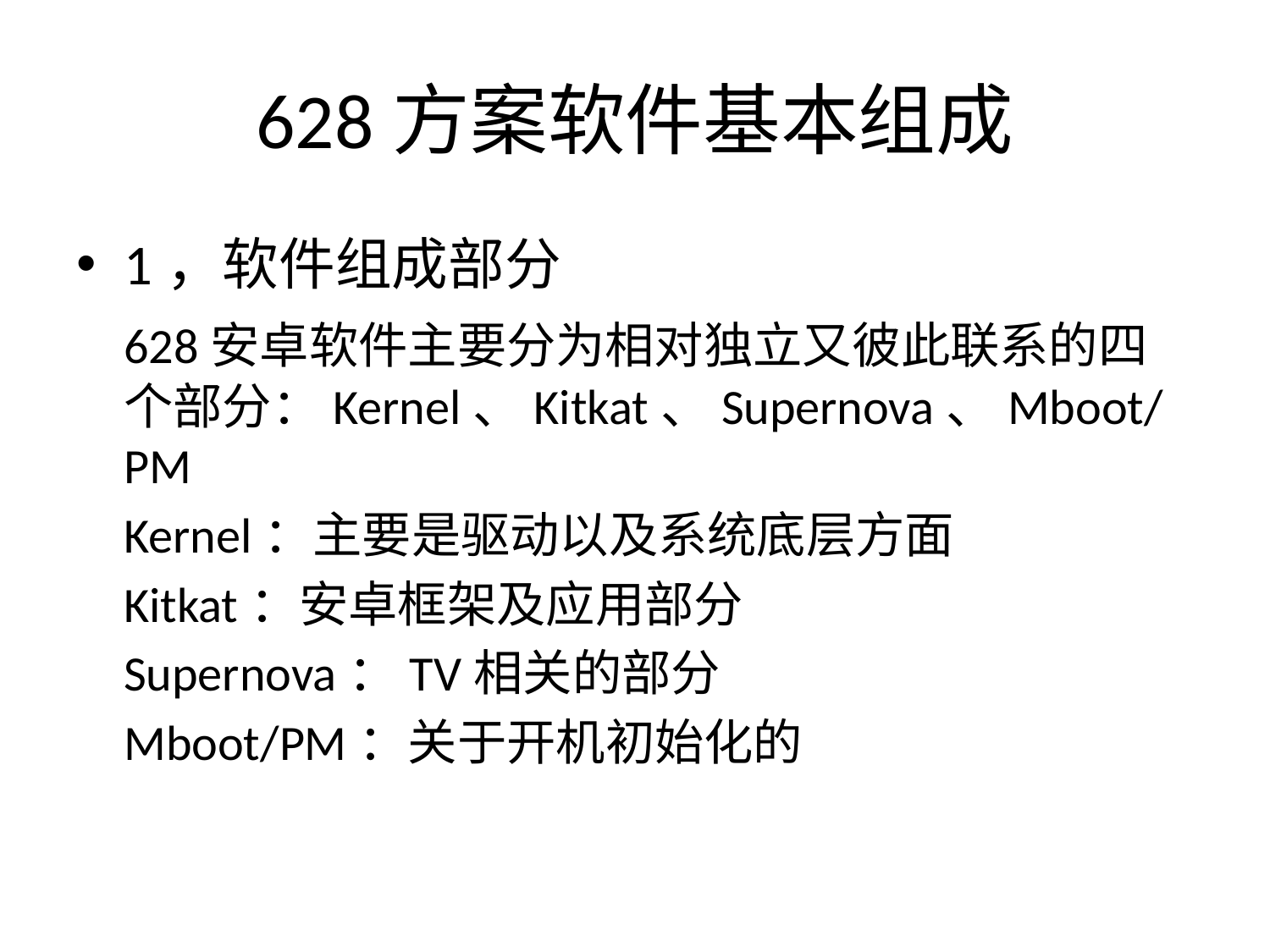

# 628方案软件基本组成
1，软件组成部分
	628安卓软件主要分为相对独立又彼此联系的四个部分：Kernel、Kitkat、Supernova、Mboot/PM
	Kernel：主要是驱动以及系统底层方面
	Kitkat：安卓框架及应用部分
	Supernova：TV相关的部分
	Mboot/PM：关于开机初始化的